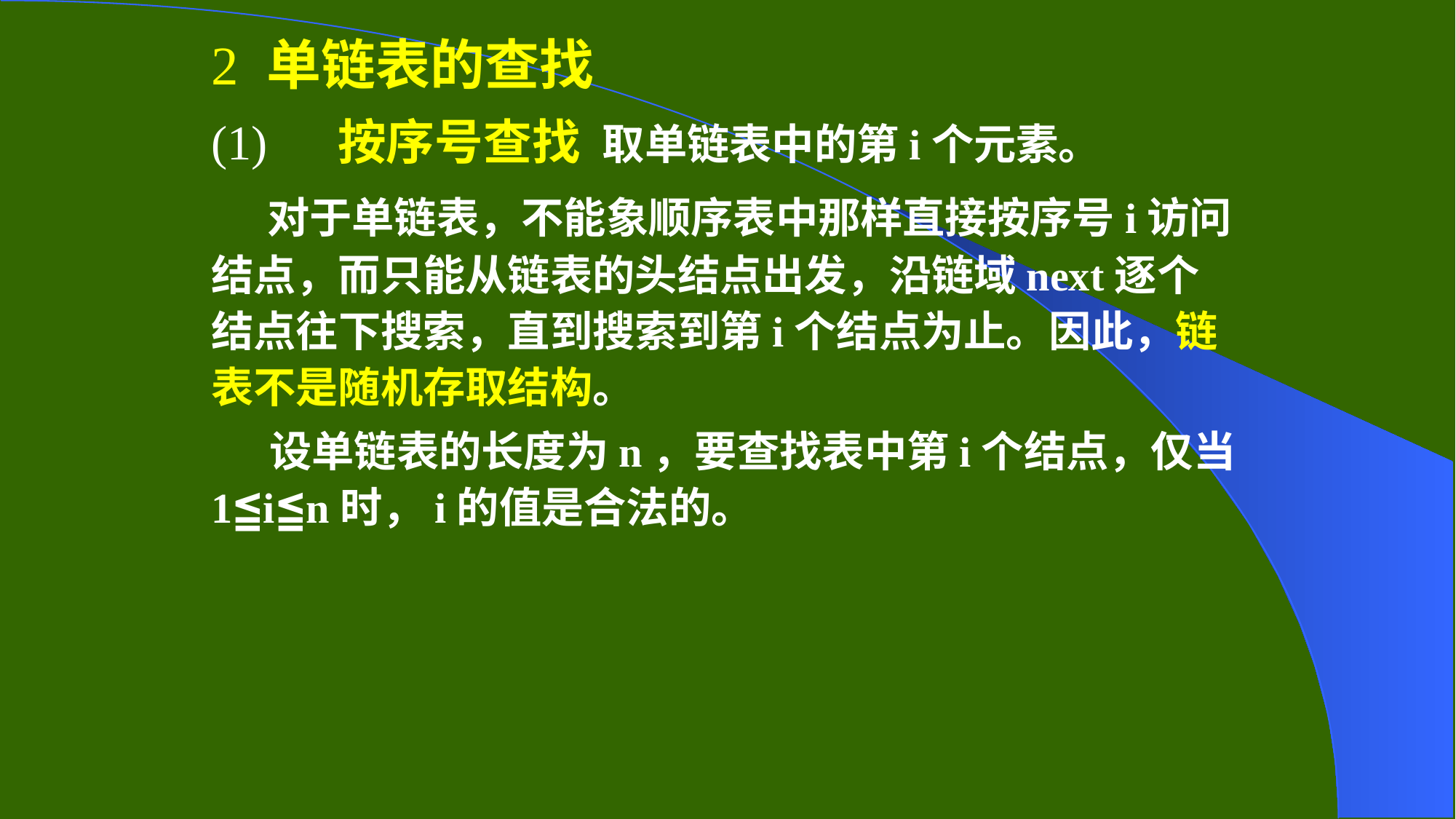

2 单链表的查找
(1)  按序号查找  取单链表中的第i个元素。
    对于单链表，不能象顺序表中那样直接按序号i访问结点，而只能从链表的头结点出发，沿链域next逐个结点往下搜索，直到搜索到第i个结点为止。因此，链表不是随机存取结构。
     设单链表的长度为n，要查找表中第i个结点，仅当1≦i≦n时，i的值是合法的。